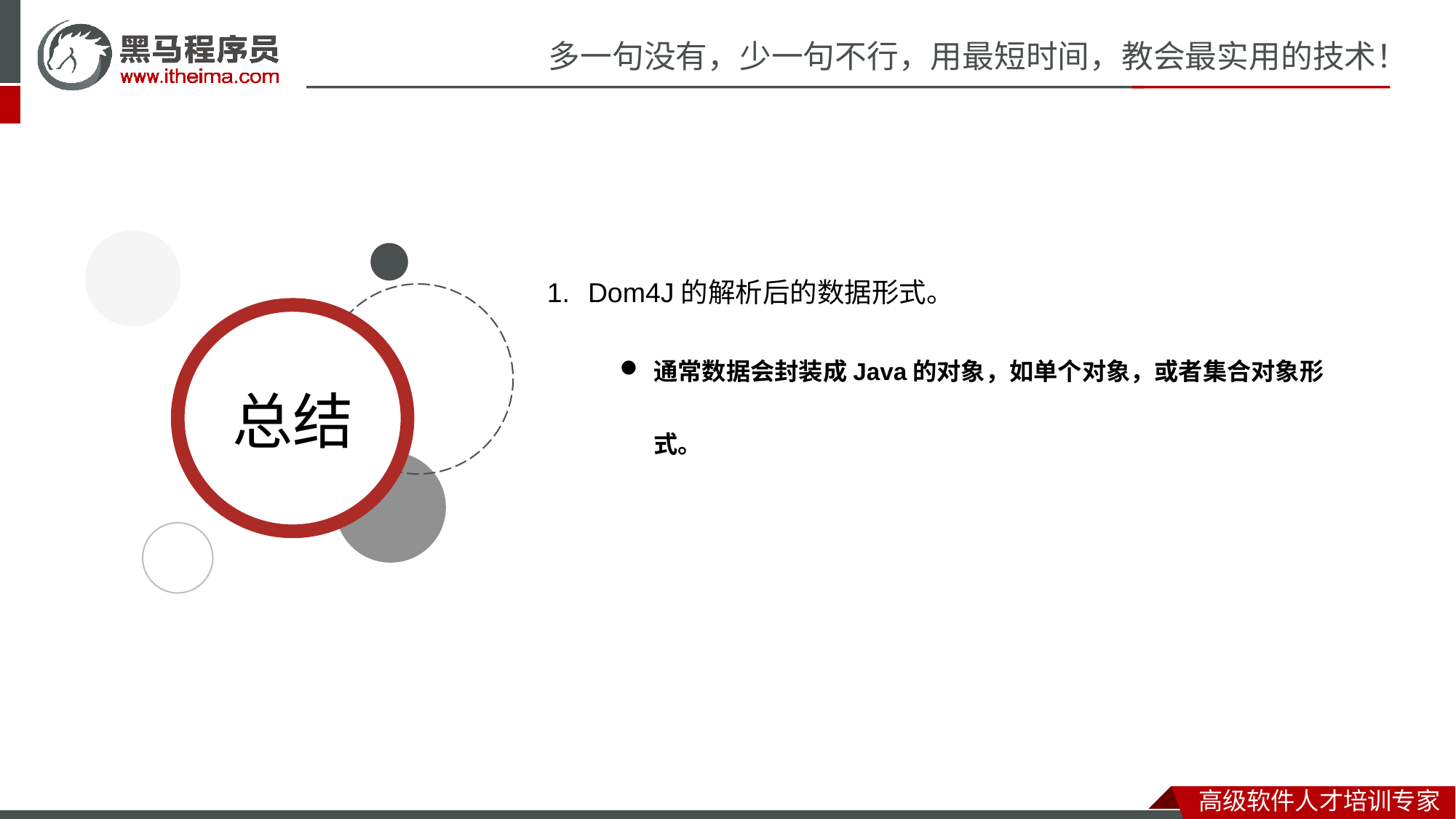

Dom4J的解析后的数据形式。
通常数据会封装成Java的对象，如单个对象，或者集合对象形式。